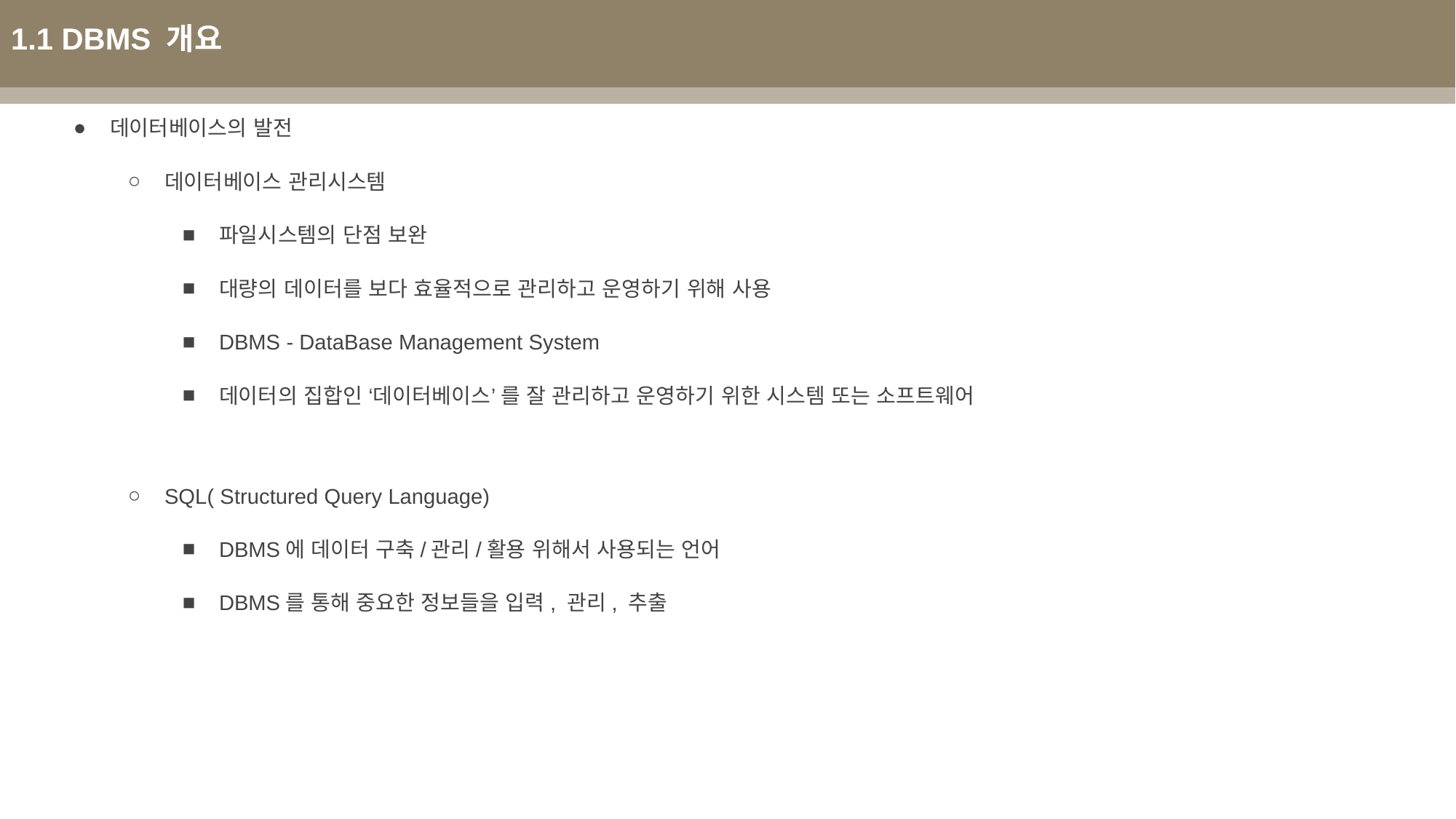

1.1 DBMS 개요
데이터베이스의 발전
데이터베이스 관리시스템
파일시스템의 단점 보완
대량의 데이터를 보다 효율적으로 관리하고 운영하기 위해 사용
DBMS - DataBase Management System
데이터의 집합인 ‘데이터베이스’ 를 잘 관리하고 운영하기 위한 시스템 또는 소프트웨어

SQL( Structured Query Language)
DBMS에 데이터 구축/관리/활용 위해서 사용되는 언어
DBMS를 통해 중요한 정보들을 입력, 관리, 추출